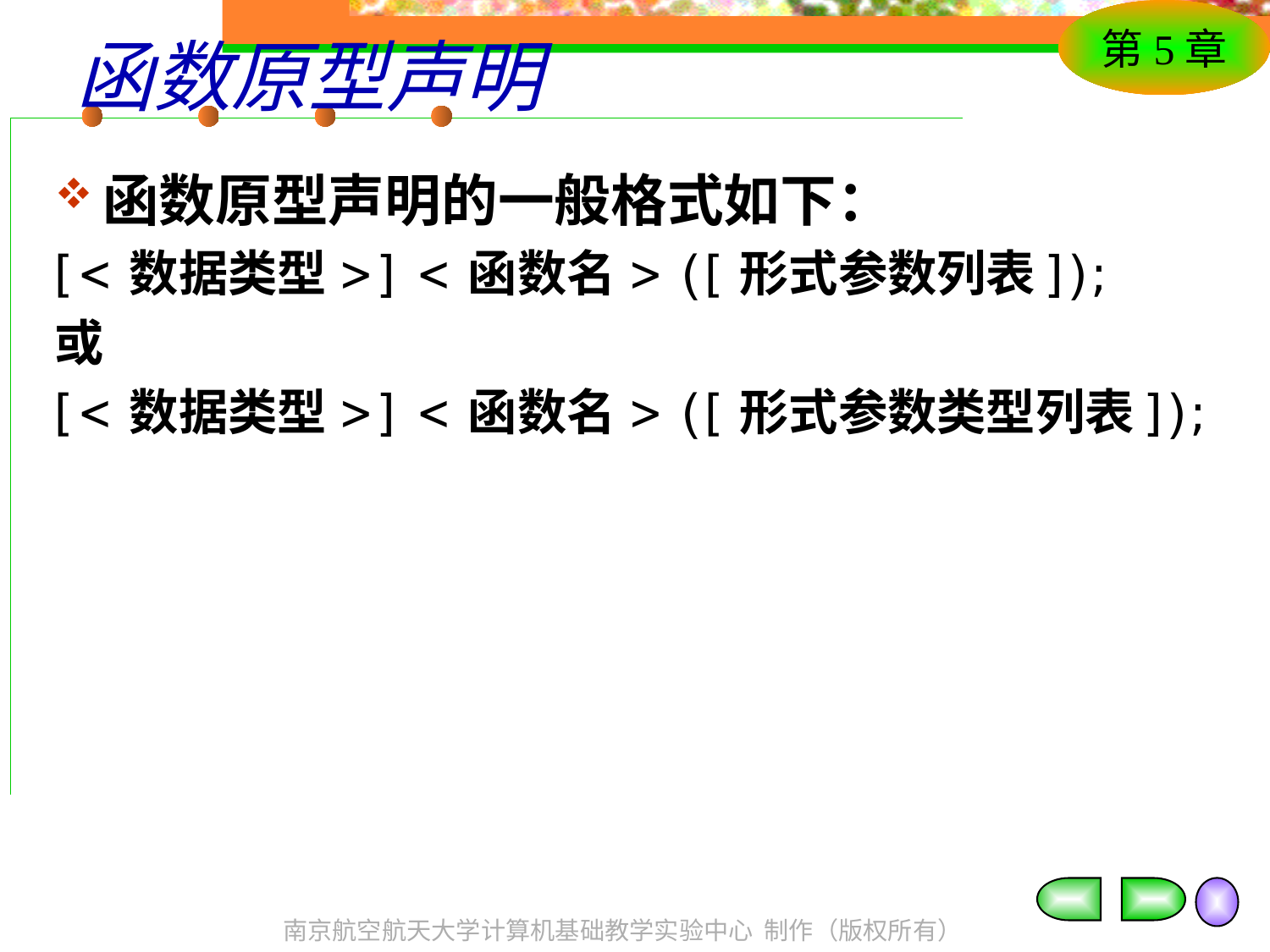

# 函数原型声明
函数原型声明的一般格式如下：
[<数据类型>] <函数名> ([形式参数列表]);
或
[<数据类型>] <函数名> ([形式参数类型列表]);